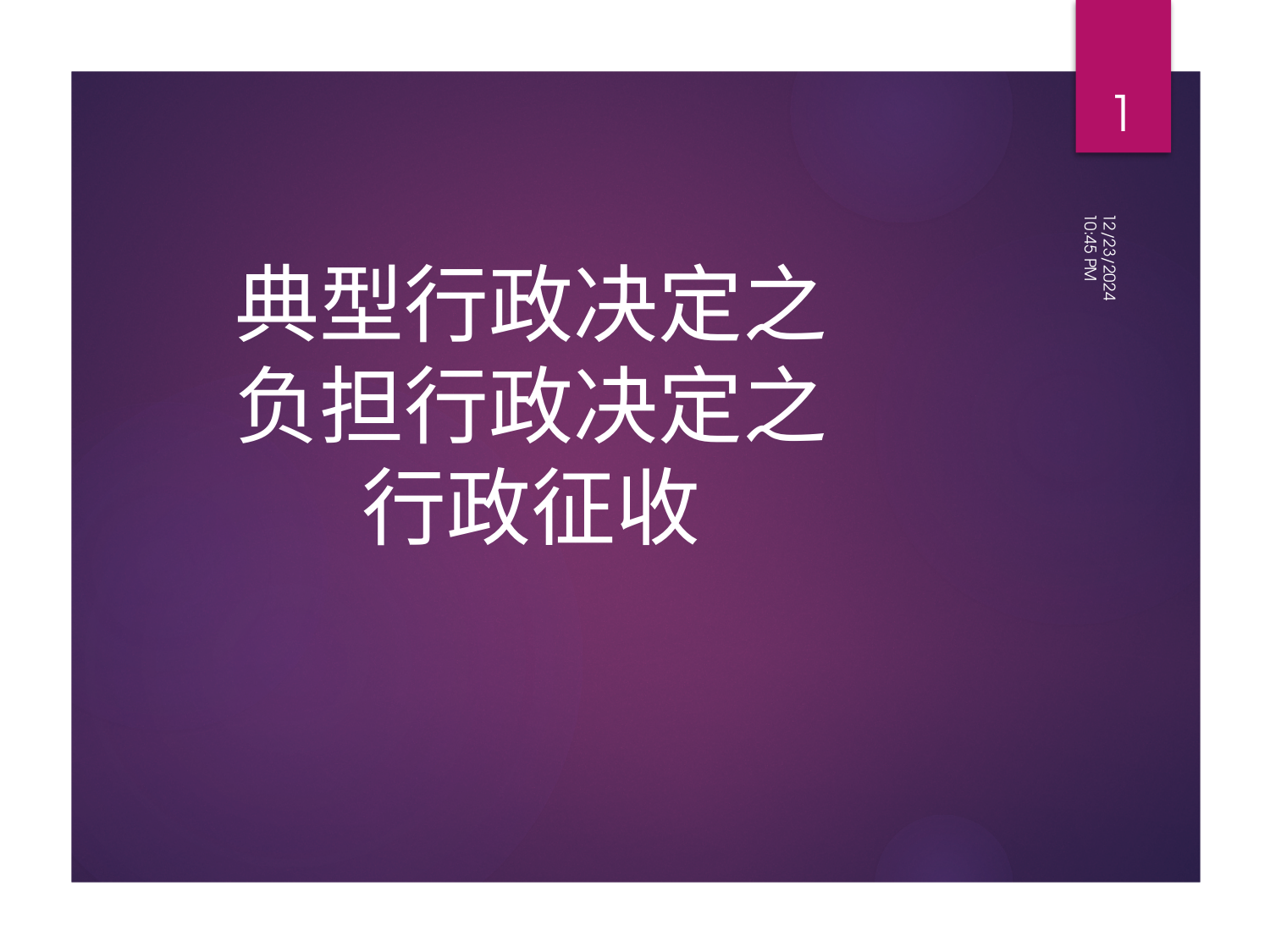

1
12/23/2024 10:45 PM
# 典型行政决定之 负担行政决定之 行政征收